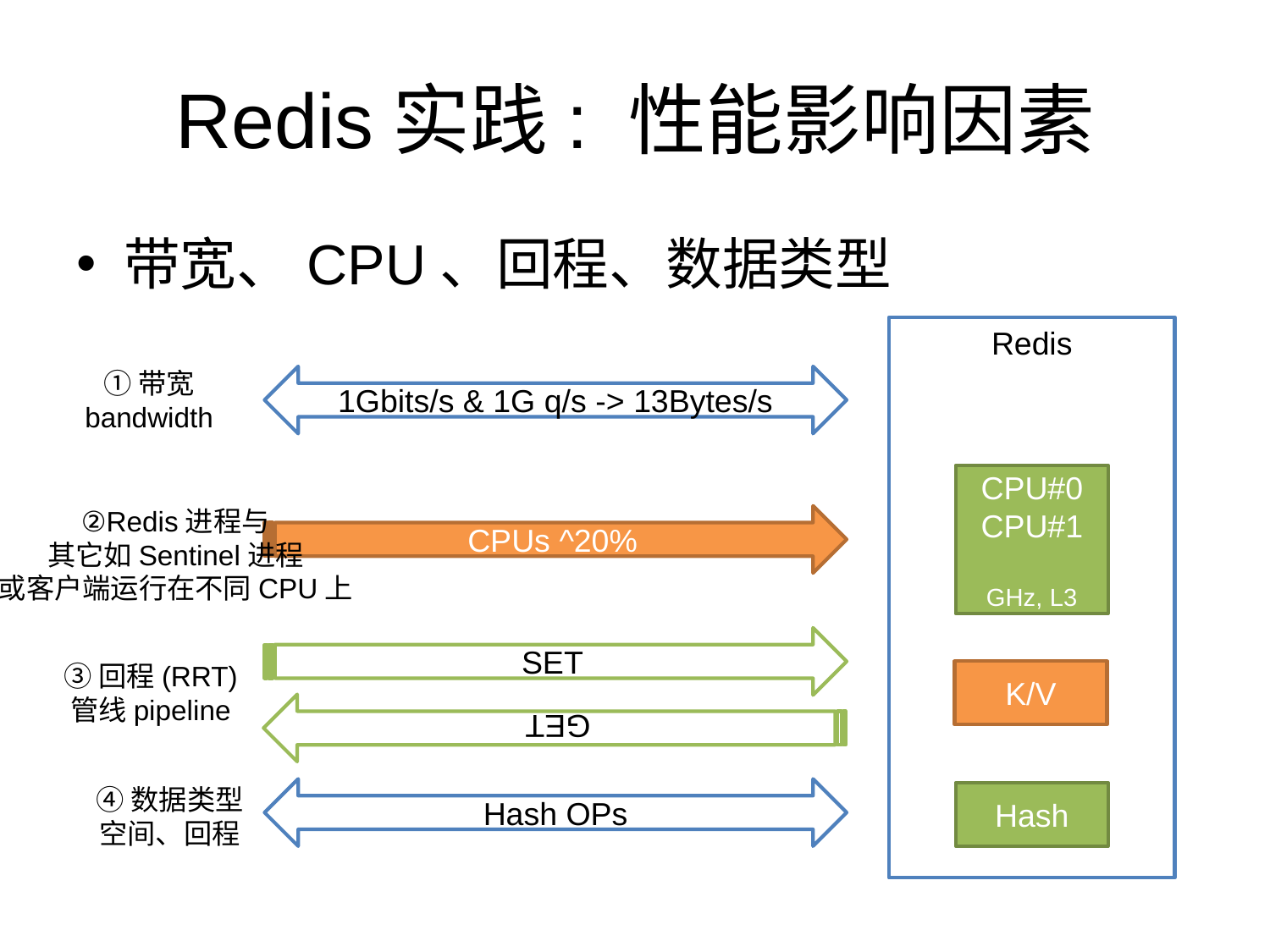

# Redis实践: 性能影响因素
带宽、CPU、回程、数据类型

Redis
①带宽
bandwidth
1Gbits/s & 1G q/s -> 13Bytes/s
CPU#0
CPU#1

GHz, L3
②Redis进程与
其它如Sentinel进程
或客户端运行在不同CPU上
CPUs ^20%
SET
③回程(RRT)
管线pipeline
K/V
GET
④数据类型
空间、回程
Hash OPs
Hash